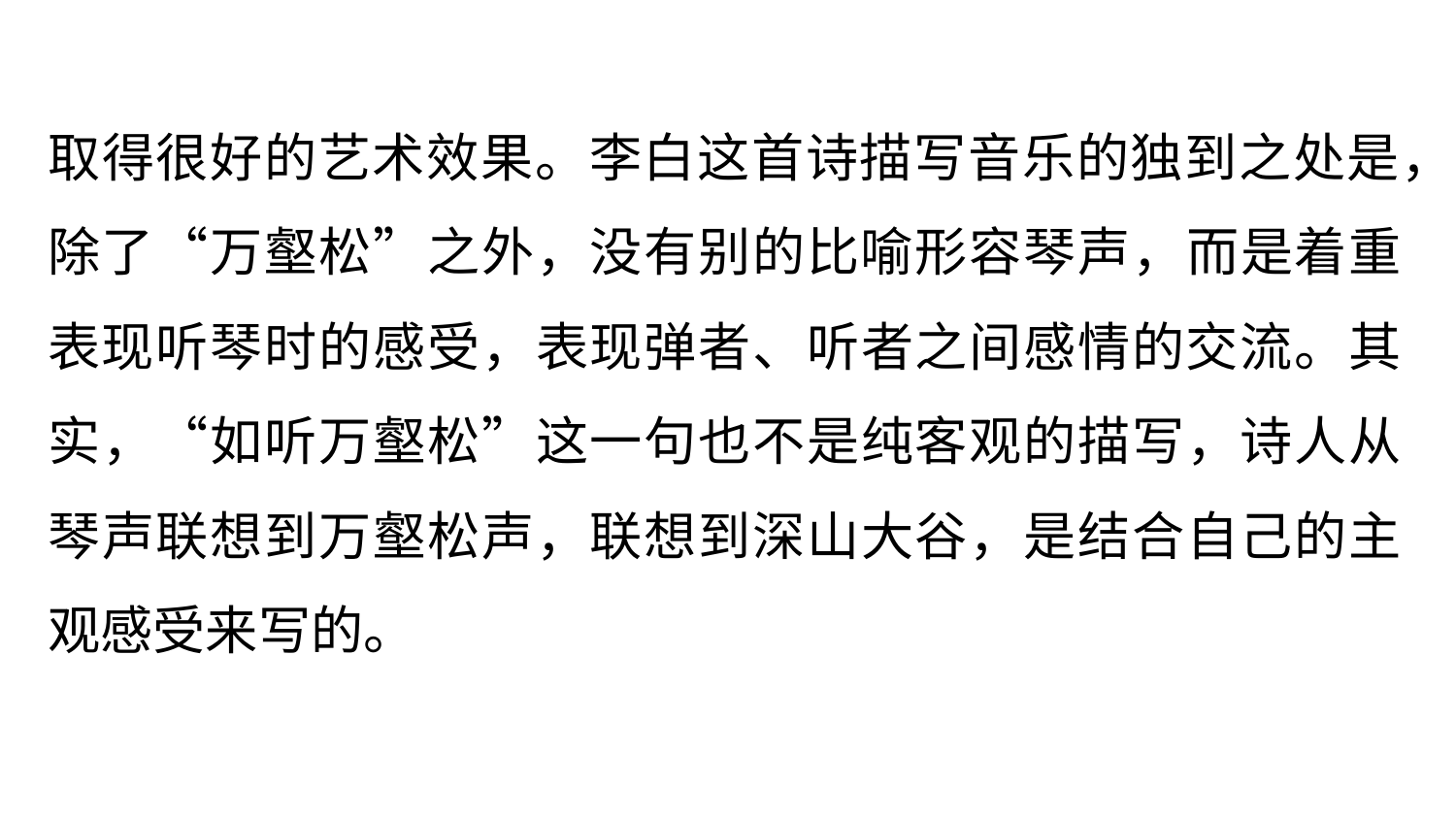

取得很好的艺术效果。李白这首诗描写音乐的独到之处是，除了“万壑松”之外，没有别的比喻形容琴声，而是着重表现听琴时的感受，表现弹者、听者之间感情的交流。其实，“如听万壑松”这一句也不是纯客观的描写，诗人从琴声联想到万壑松声，联想到深山大谷，是结合自己的主观感受来写的。